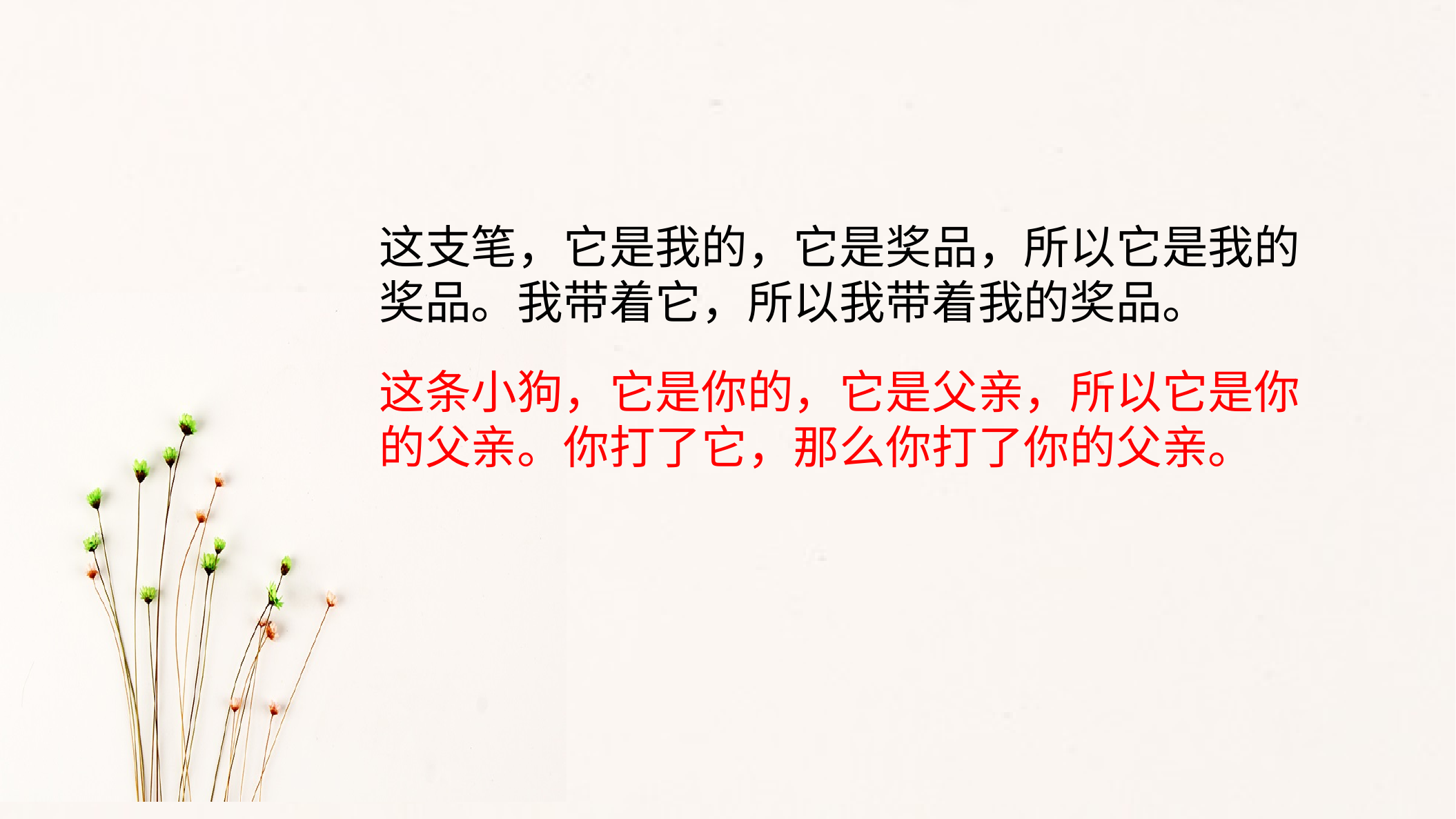

这支笔，它是我的，它是奖品，所以它是我的奖品。我带着它，所以我带着我的奖品。
这条小狗，它是你的，它是父亲，所以它是你的父亲。你打了它，那么你打了你的父亲。